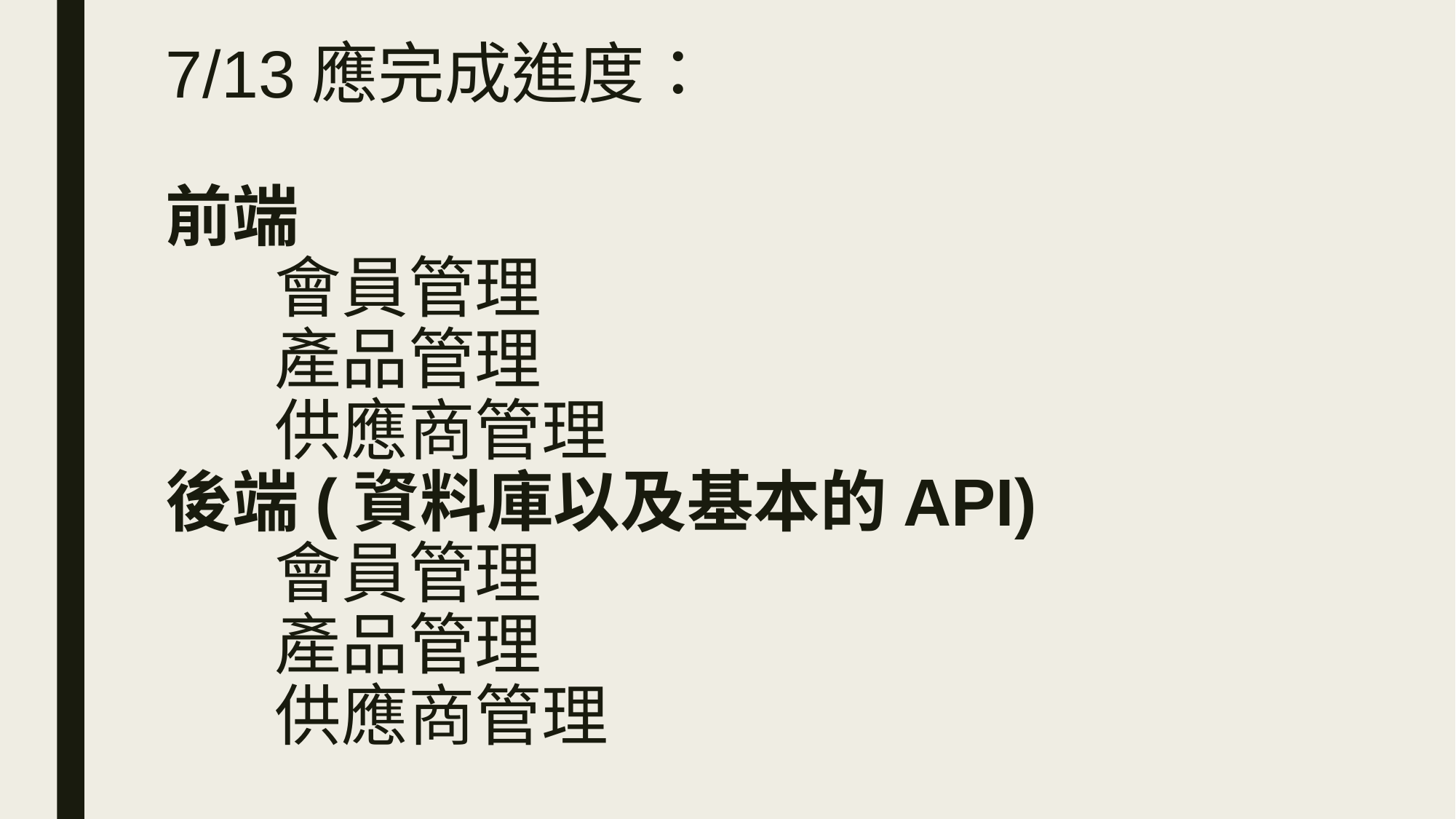

7/13應完成進度：

前端
	會員管理
	產品管理
	供應商管理
後端(資料庫以及基本的API)
	會員管理
	產品管理
	供應商管理